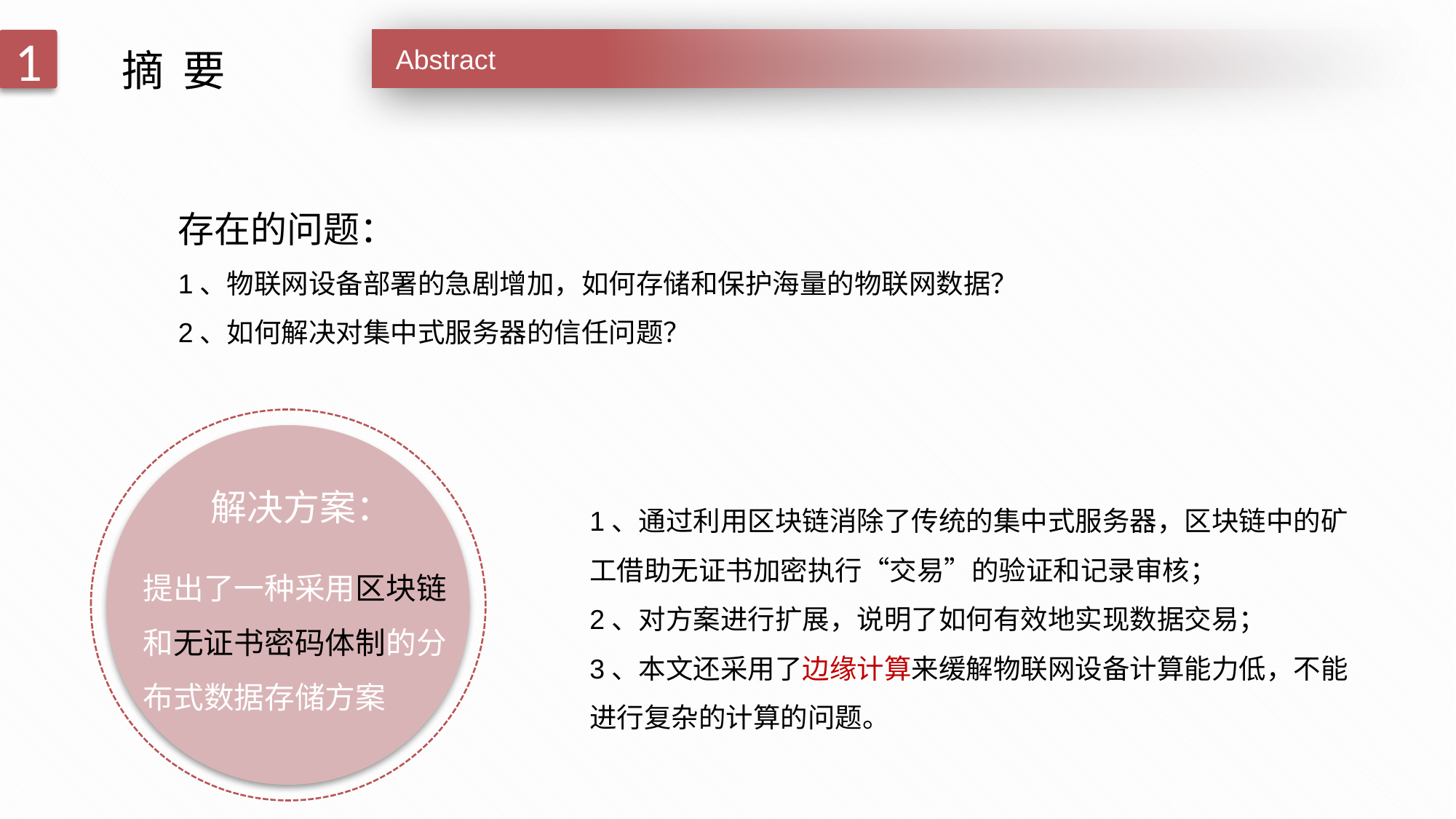

摘  要
1

Abstract
存在的问题：
1、物联网设备部署的急剧增加，如何存储和保护海量的物联网数据？
2、如何解决对集中式服务器的信任问题？

解决方案：
1、通过利用区块链消除了传统的集中式服务器，区块链中的矿工借助无证书加密执行“交易”的验证和记录审核；
2、对方案进行扩展，说明了如何有效地实现数据交易；
3、本文还采用了边缘计算来缓解物联网设备计算能力低，不能进行复杂的计算的问题。
提出了一种采用区块链和无证书密码体制的分布式数据存储方案